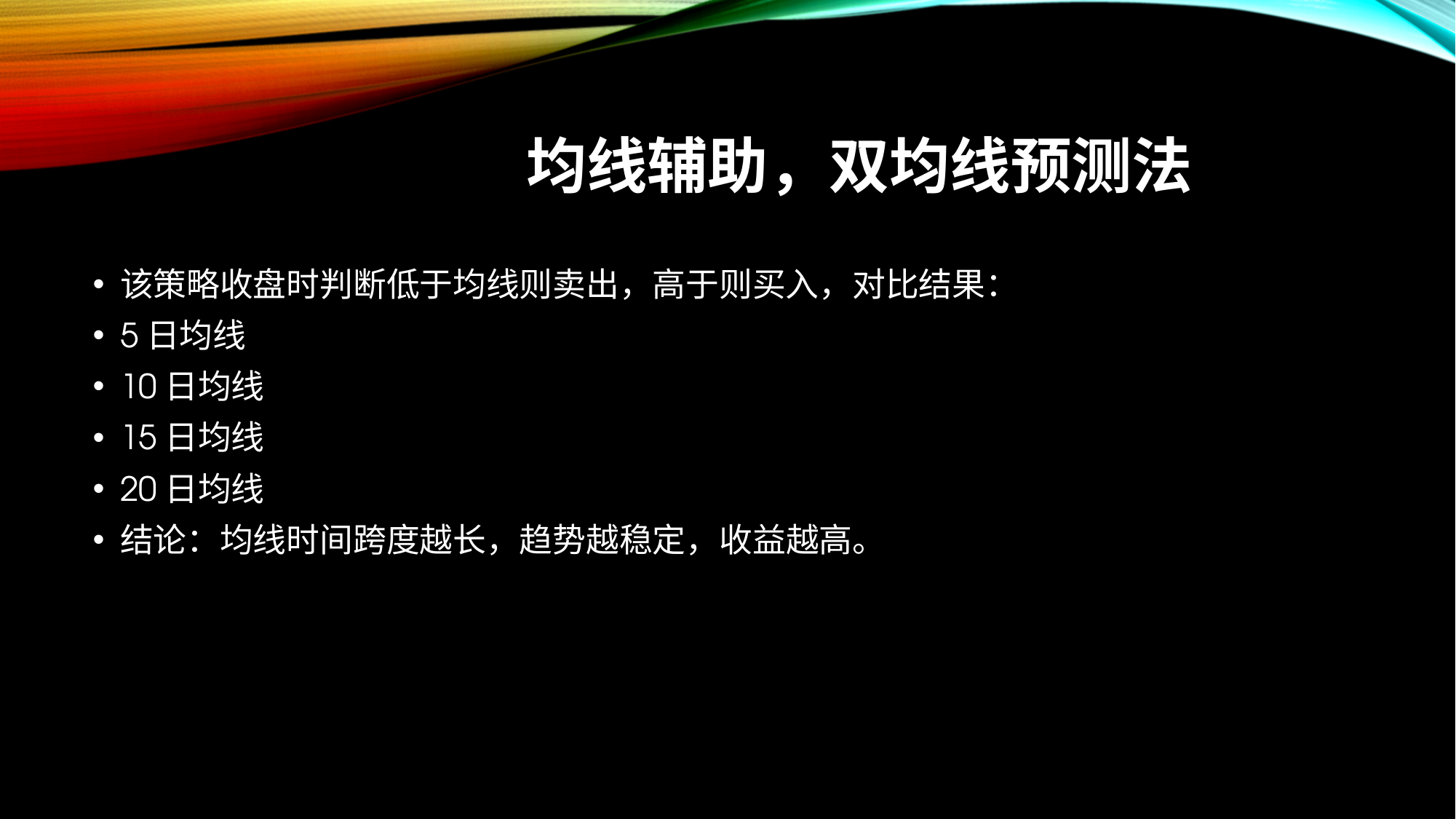

# 均线辅助，双均线预测法
该策略收盘时判断低于均线则卖出，高于则买入，对比结果：
5日均线
10日均线
15日均线
20日均线
结论：均线时间跨度越长，趋势越稳定，收益越高。